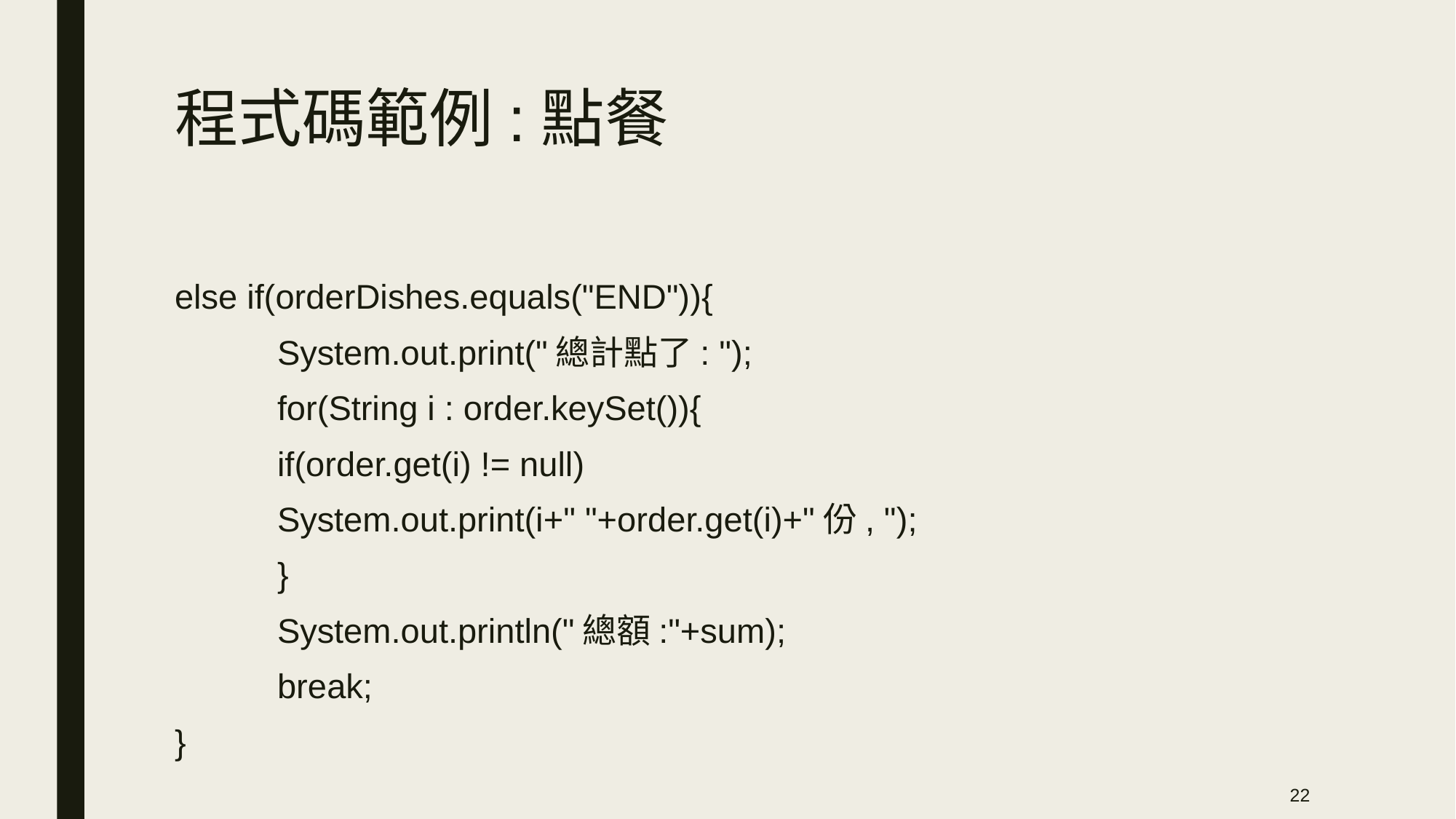

# 程式碼範例:點餐
else if(orderDishes.equals("END")){
	System.out.print("總計點了: ");
	for(String i : order.keySet()){
		if(order.get(i) != null)
			System.out.print(i+" "+order.get(i)+"份, ");
	}
	System.out.println("總額:"+sum);
	break;
}
22